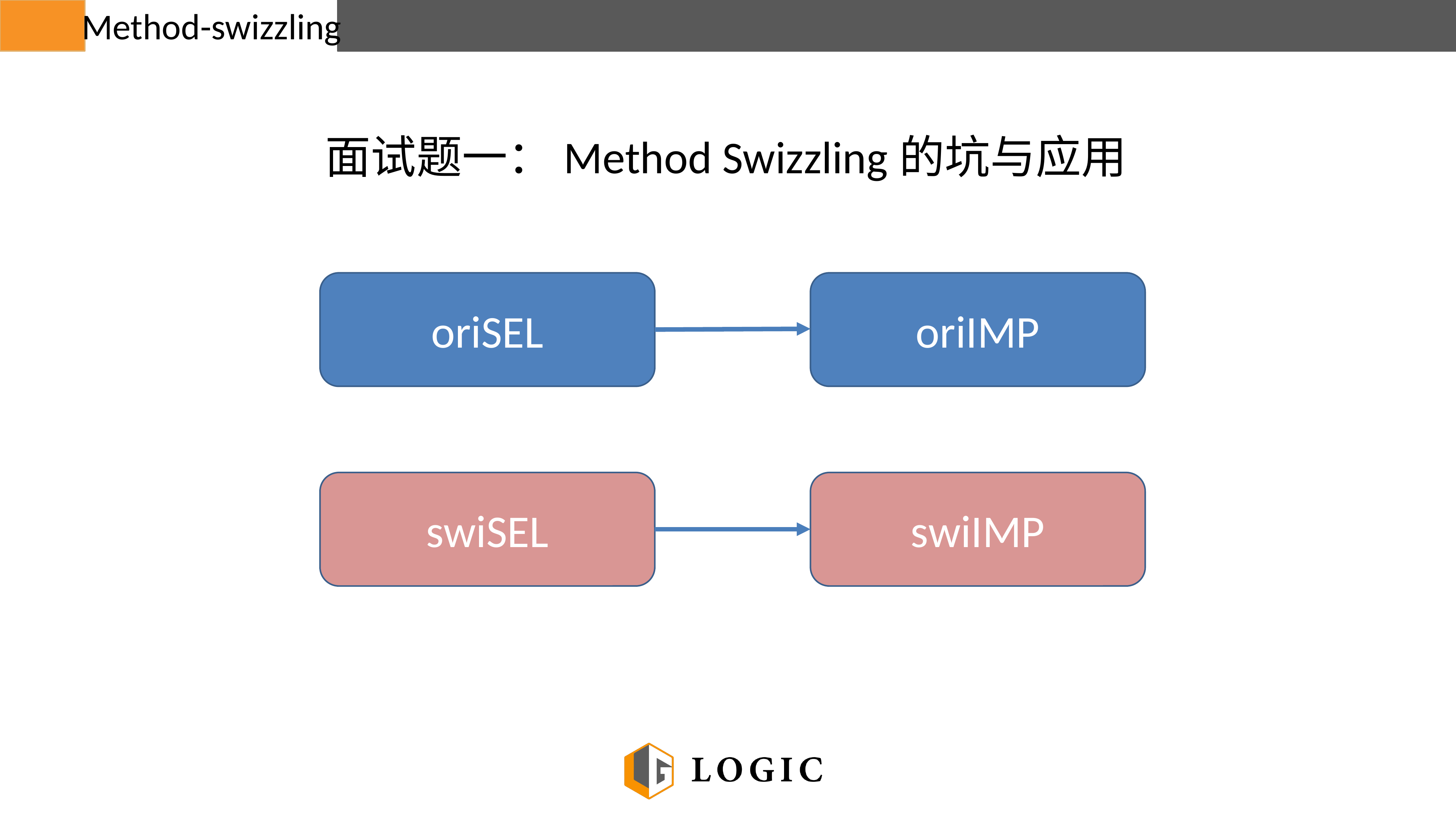

Method-swizzling
面试题一：Method Swizzling的坑与应用
oriSEL
oriIMP
swiSEL
swiIMP